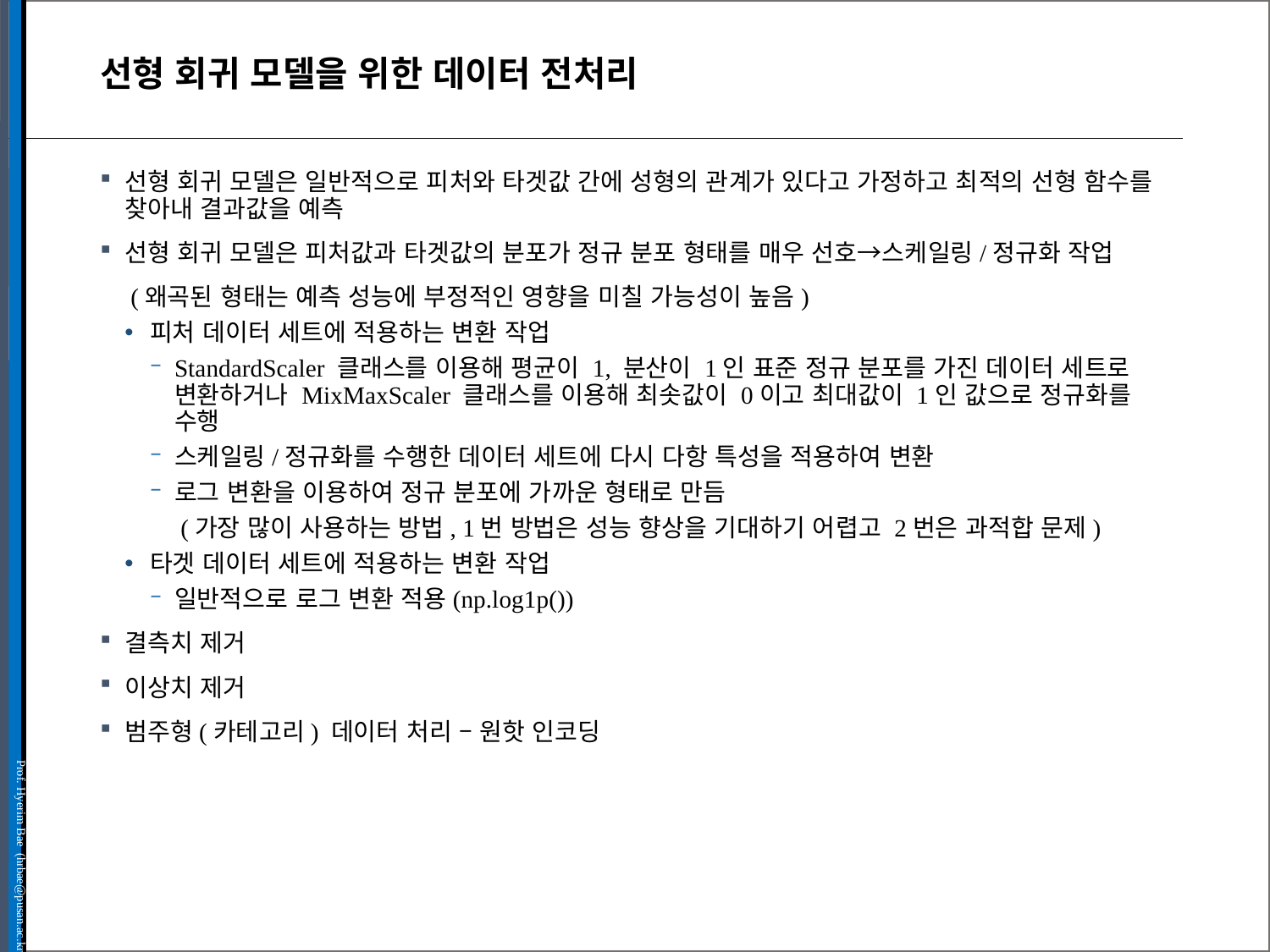

# 선형 회귀 모델을 위한 데이터 전처리
선형 회귀 모델은 일반적으로 피처와 타겟값 간에 성형의 관계가 있다고 가정하고 최적의 선형 함수를 찾아내 결과값을 예측
선형 회귀 모델은 피처값과 타겟값의 분포가 정규 분포 형태를 매우 선호→스케일링/정규화 작업
     (왜곡된 형태는 예측 성능에 부정적인 영향을 미칠 가능성이 높음)
피처 데이터 세트에 적용하는 변환 작업
StandardScaler 클래스를 이용해 평균이 1, 분산이 1인 표준 정규 분포를 가진 데이터 세트로 변환하거나 MixMaxScaler 클래스를 이용해 최솟값이 0이고 최대값이 1인 값으로 정규화를 수행
스케일링/정규화를 수행한 데이터 세트에 다시 다항 특성을 적용하여 변환
로그 변환을 이용하여 정규 분포에 가까운 형태로 만듬
     (가장 많이 사용하는 방법, 1번 방법은 성능 향상을 기대하기 어렵고 2번은 과적합 문제)
타겟 데이터 세트에 적용하는 변환 작업
일반적으로 로그 변환 적용(np.log1p())
결측치 제거
이상치 제거
범주형(카테고리) 데이터 처리 – 원핫 인코딩